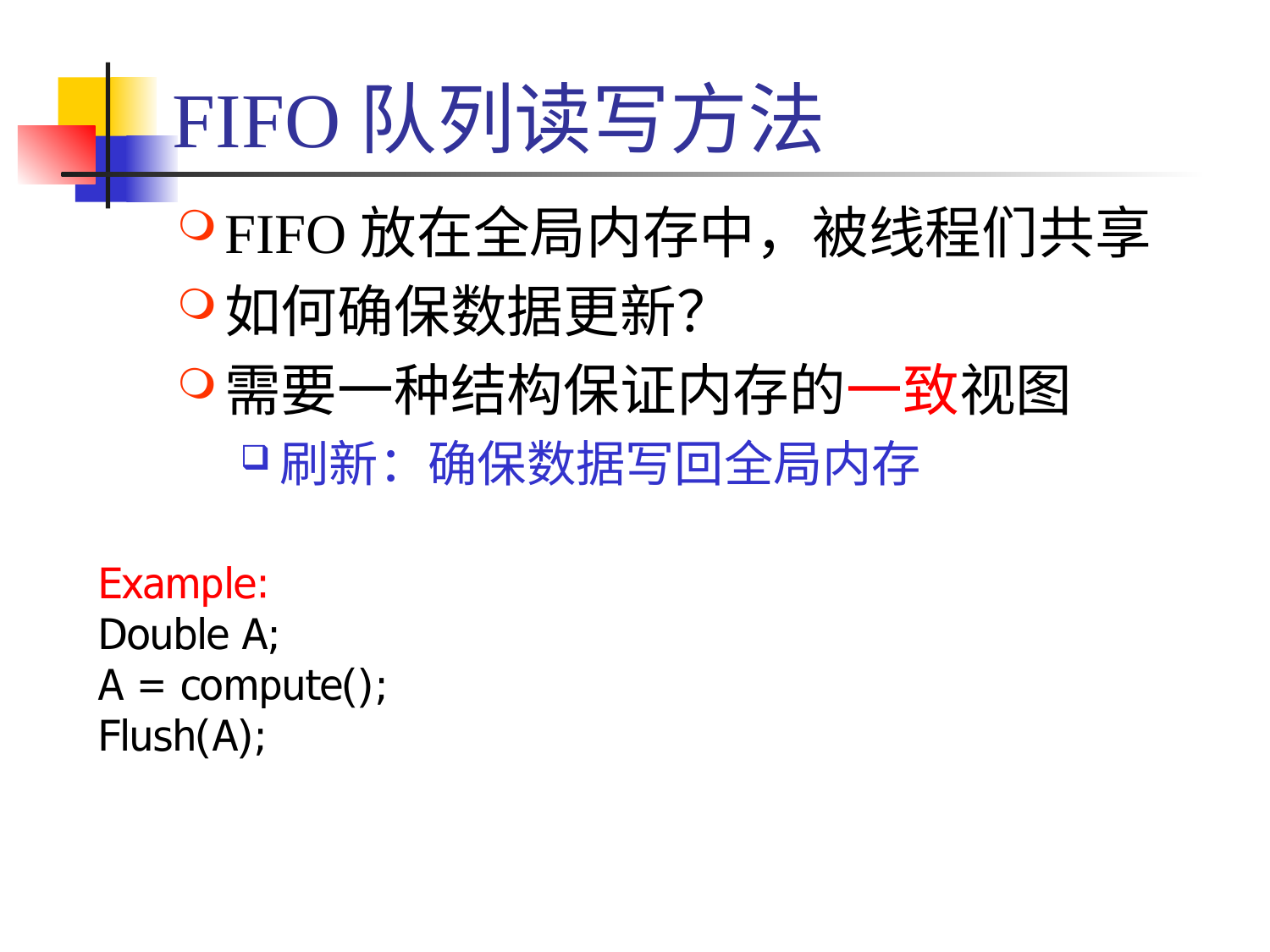

# FIFO队列读写方法
FIFO放在全局内存中，被线程们共享
如何确保数据更新？
需要一种结构保证内存的一致视图
刷新：确保数据写回全局内存
Example:
Double A;
A = compute();
Flush(A);